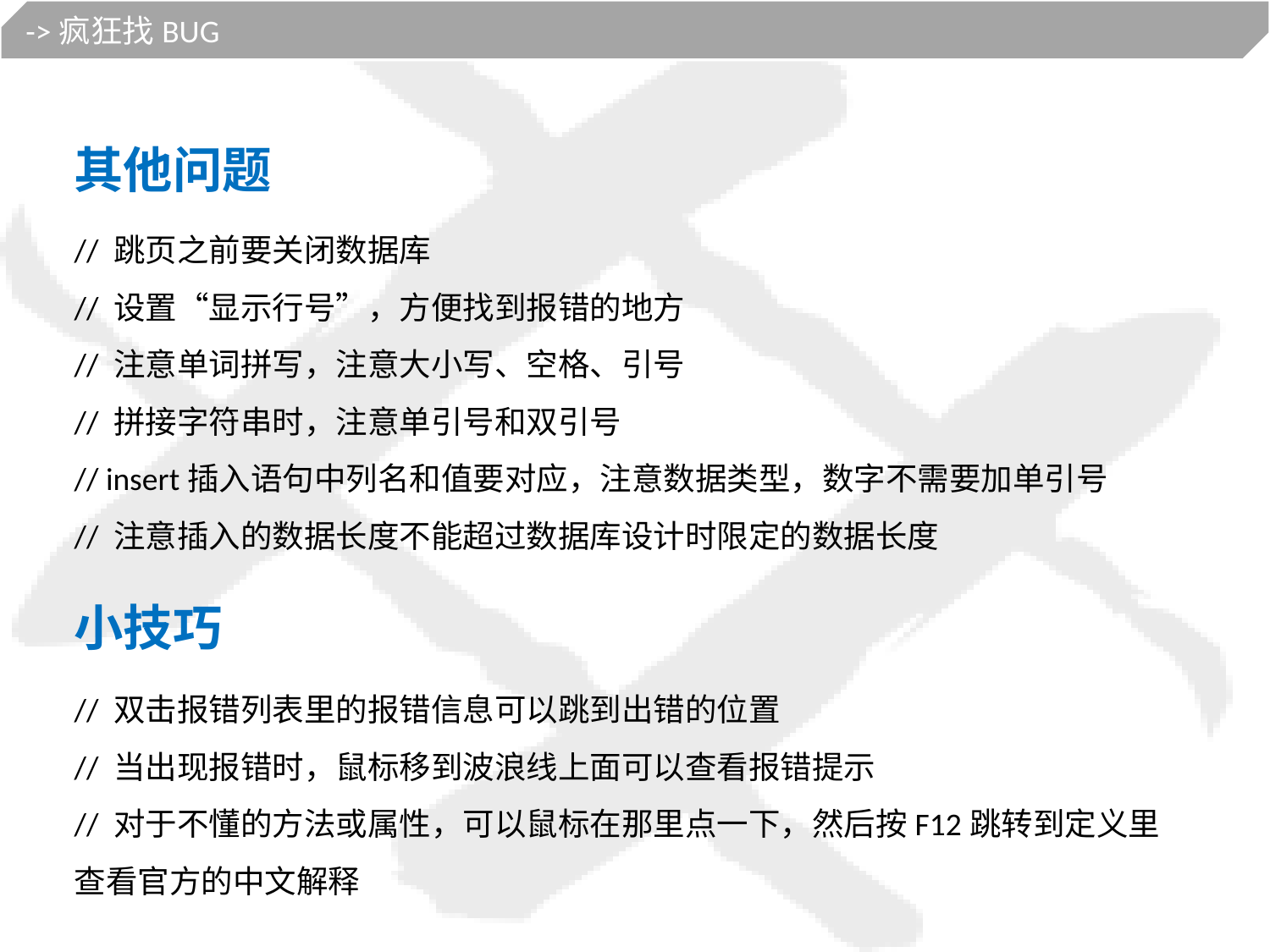

->疯狂找BUG
其他问题
// 跳页之前要关闭数据库
// 设置“显示行号”，方便找到报错的地方
// 注意单词拼写，注意大小写、空格、引号
// 拼接字符串时，注意单引号和双引号
// insert插入语句中列名和值要对应，注意数据类型，数字不需要加单引号
// 注意插入的数据长度不能超过数据库设计时限定的数据长度
小技巧
// 双击报错列表里的报错信息可以跳到出错的位置
// 当出现报错时，鼠标移到波浪线上面可以查看报错提示
// 对于不懂的方法或属性，可以鼠标在那里点一下，然后按F12跳转到定义里查看官方的中文解释